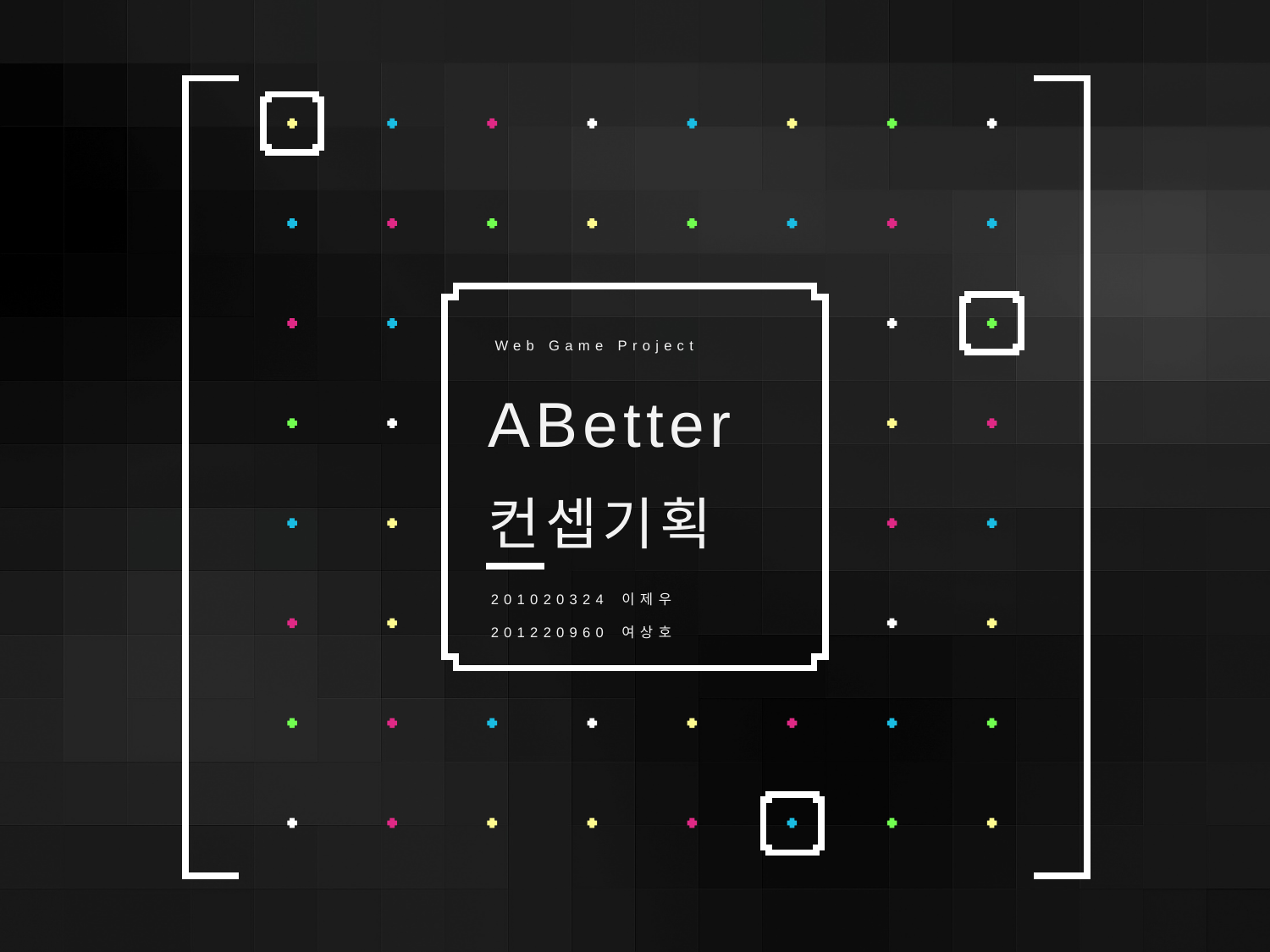

#
Web Game Project
ABetter
컨셉기획
201020324 이제우
201220960 여상호